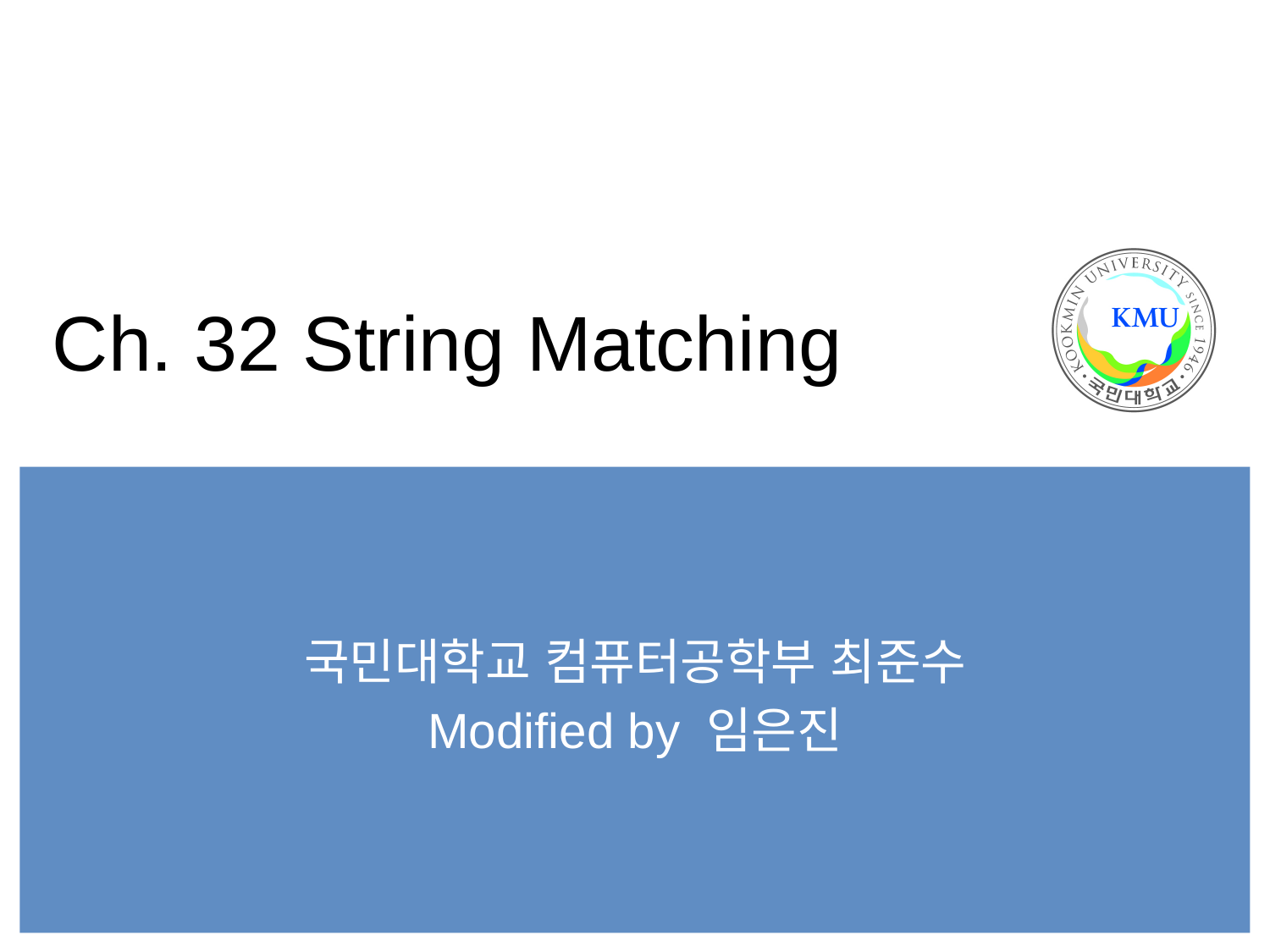

# Ch. 32 String Matching

국민대학교 컴퓨터공학부 최준수
Modified by 임은진